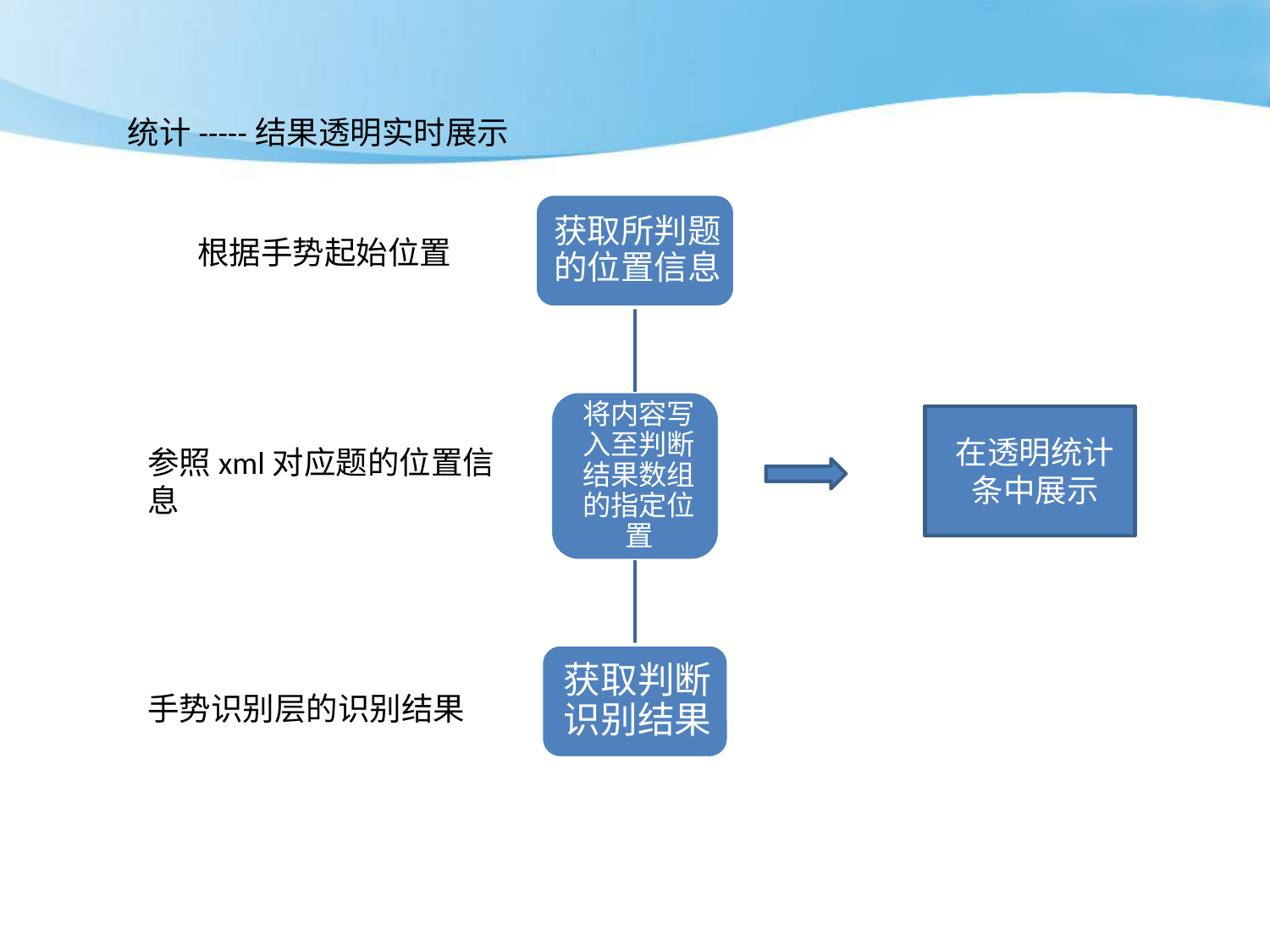

统计-----结果透明实时展示
将内容写入至判断结果数组的指定位置
获取所判题的位置信息
获取判断识别结果
根据手势起始位置

在透明统计条中展示
参照xml对应题的位置信息

手势识别层的识别结果